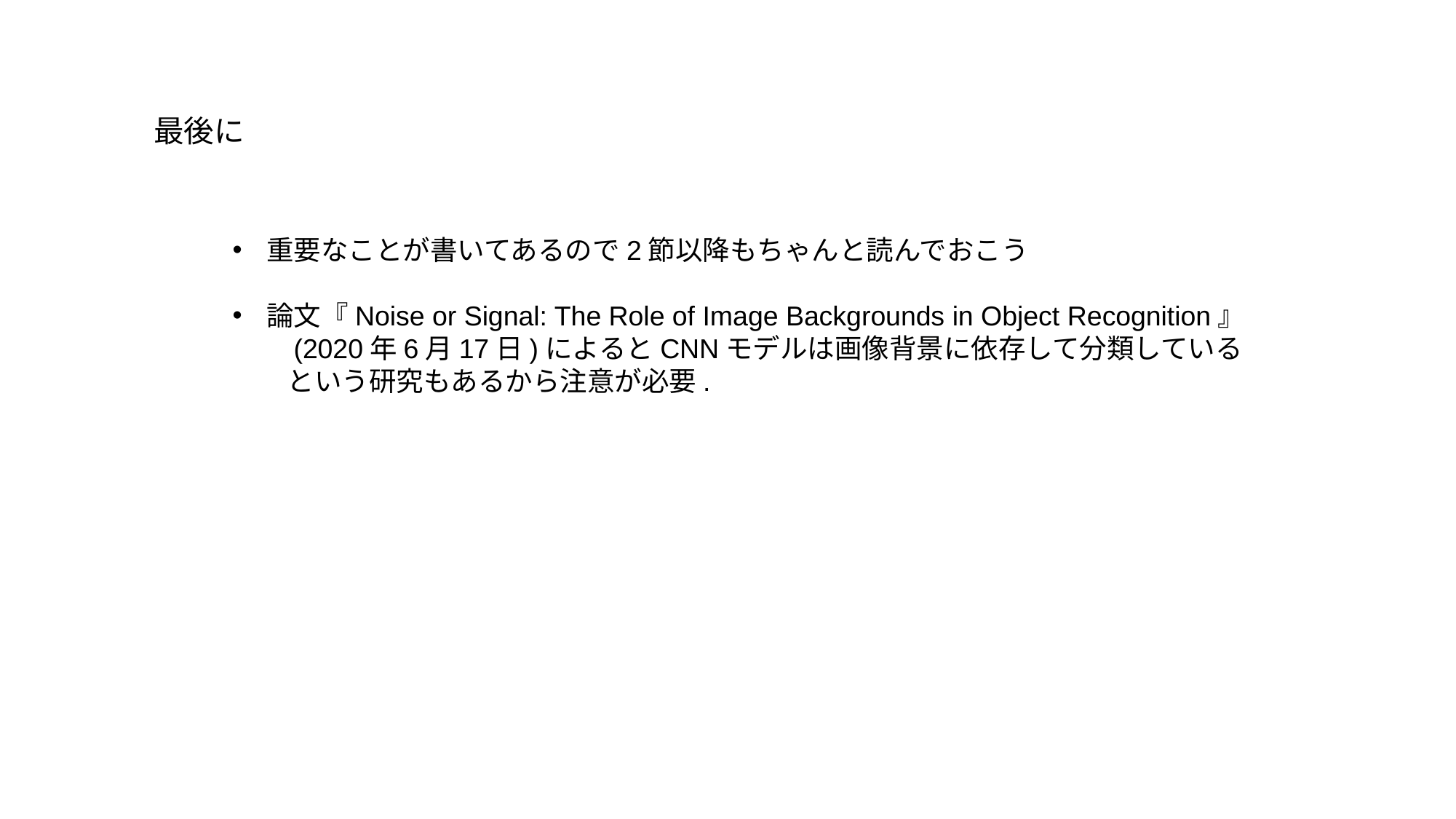

最後に
重要なことが書いてあるので2節以降もちゃんと読んでおこう

論文『Noise or Signal: The Role of Image Backgrounds in Object Recognition』
　　(2020年6月17日)によるとCNNモデルは画像背景に依存して分類している
　　という研究もあるから注意が必要.